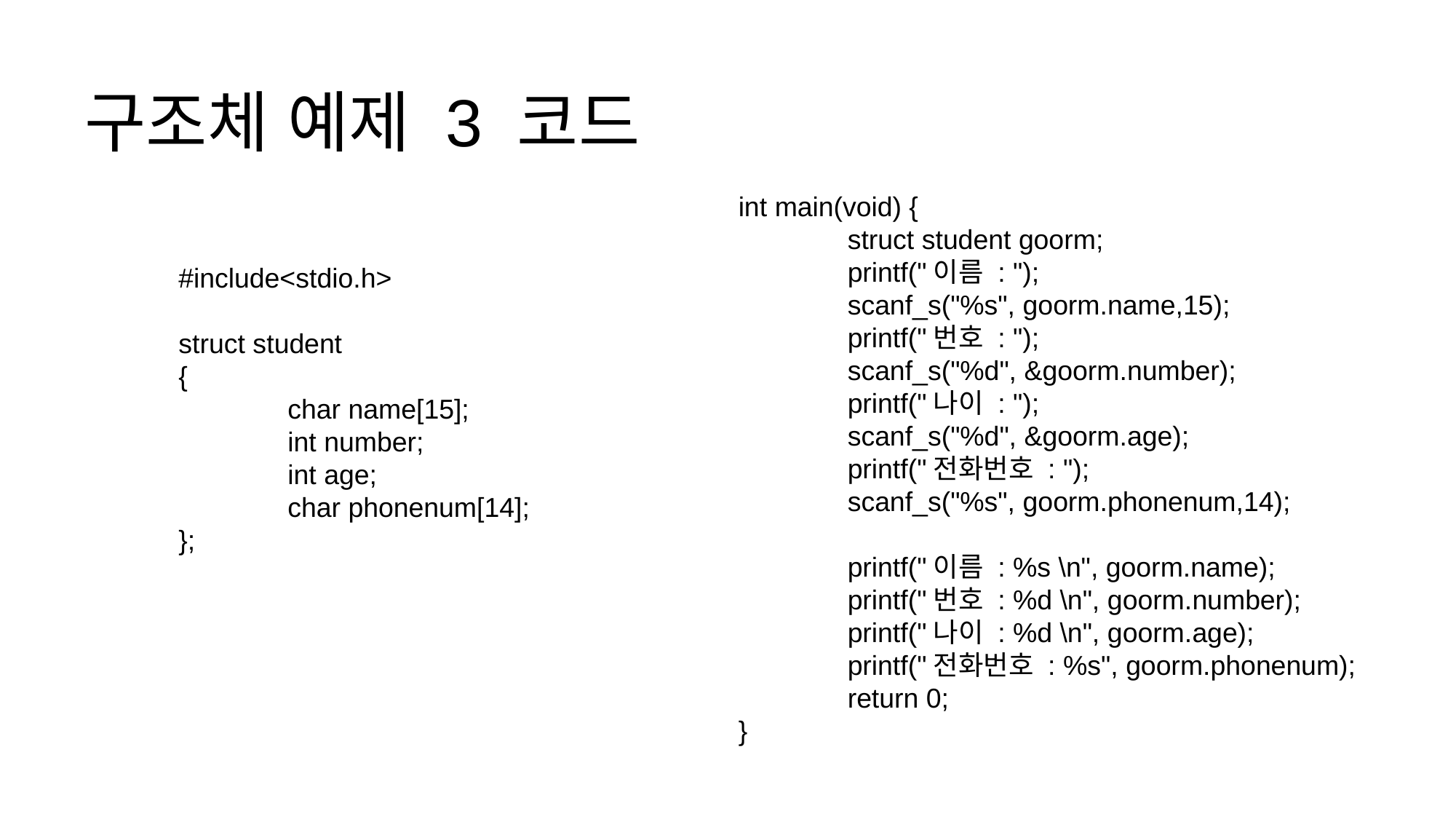

# 구조체 예제 3 코드

int main(void) {
	struct student goorm;
	printf("이름 : ");
	scanf_s("%s", goorm.name,15);
	printf("번호 : ");
	scanf_s("%d", &goorm.number);
	printf("나이 : ");
	scanf_s("%d", &goorm.age);
	printf("전화번호 : ");
	scanf_s("%s", goorm.phonenum,14);

	printf("이름 : %s \n", goorm.name);
	printf("번호 : %d \n", goorm.number);
	printf("나이 : %d \n", goorm.age);
	printf("전화번호 : %s", goorm.phonenum);
	return 0;
}
#include<stdio.h>

struct student
{
	char name[15];
	int number;
	int age;
	char phonenum[14];
};